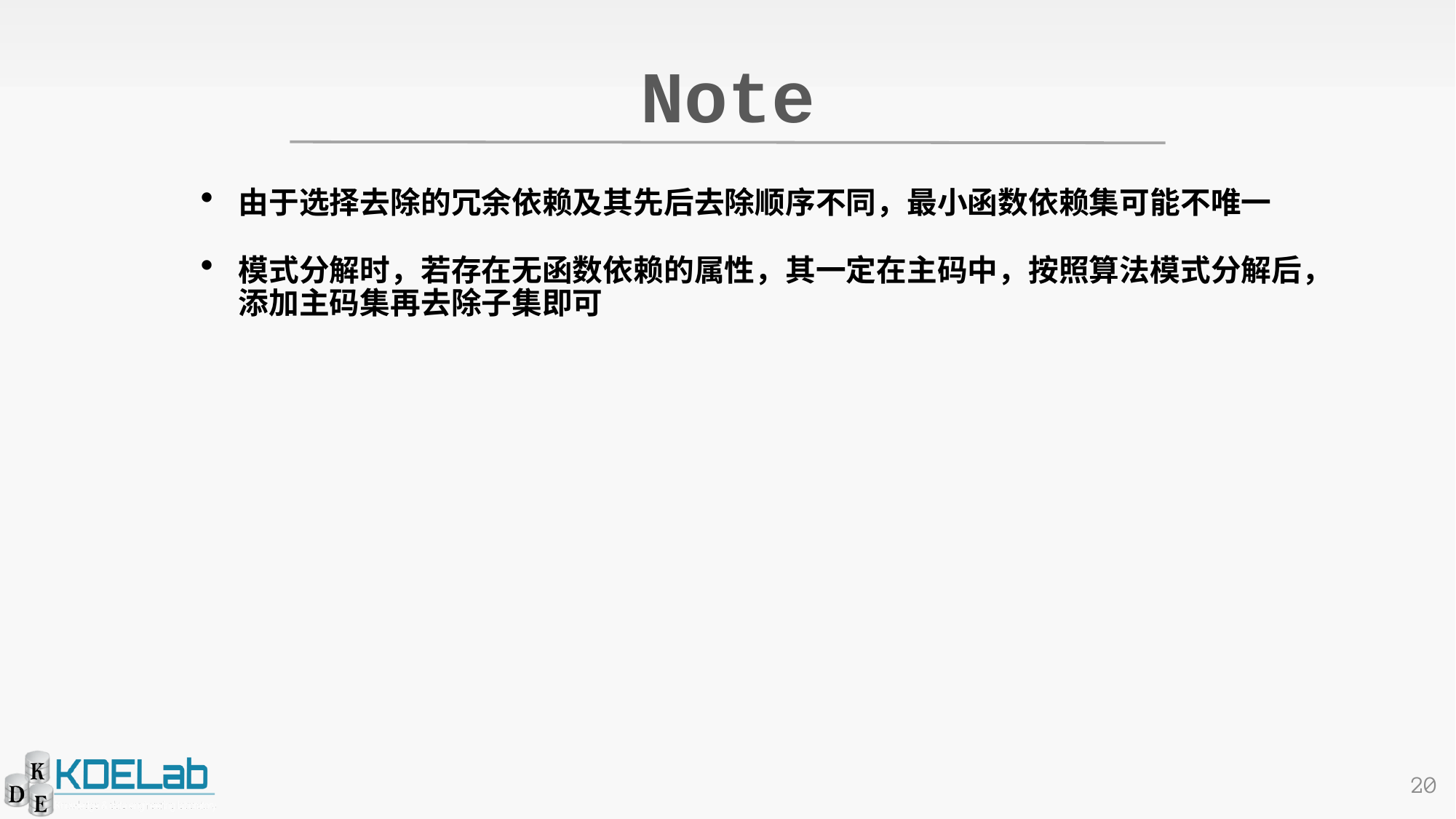

# Note
由于选择去除的冗余依赖及其先后去除顺序不同，最小函数依赖集可能不唯一
模式分解时，若存在无函数依赖的属性，其一定在主码中，按照算法模式分解后，添加主码集再去除子集即可
20